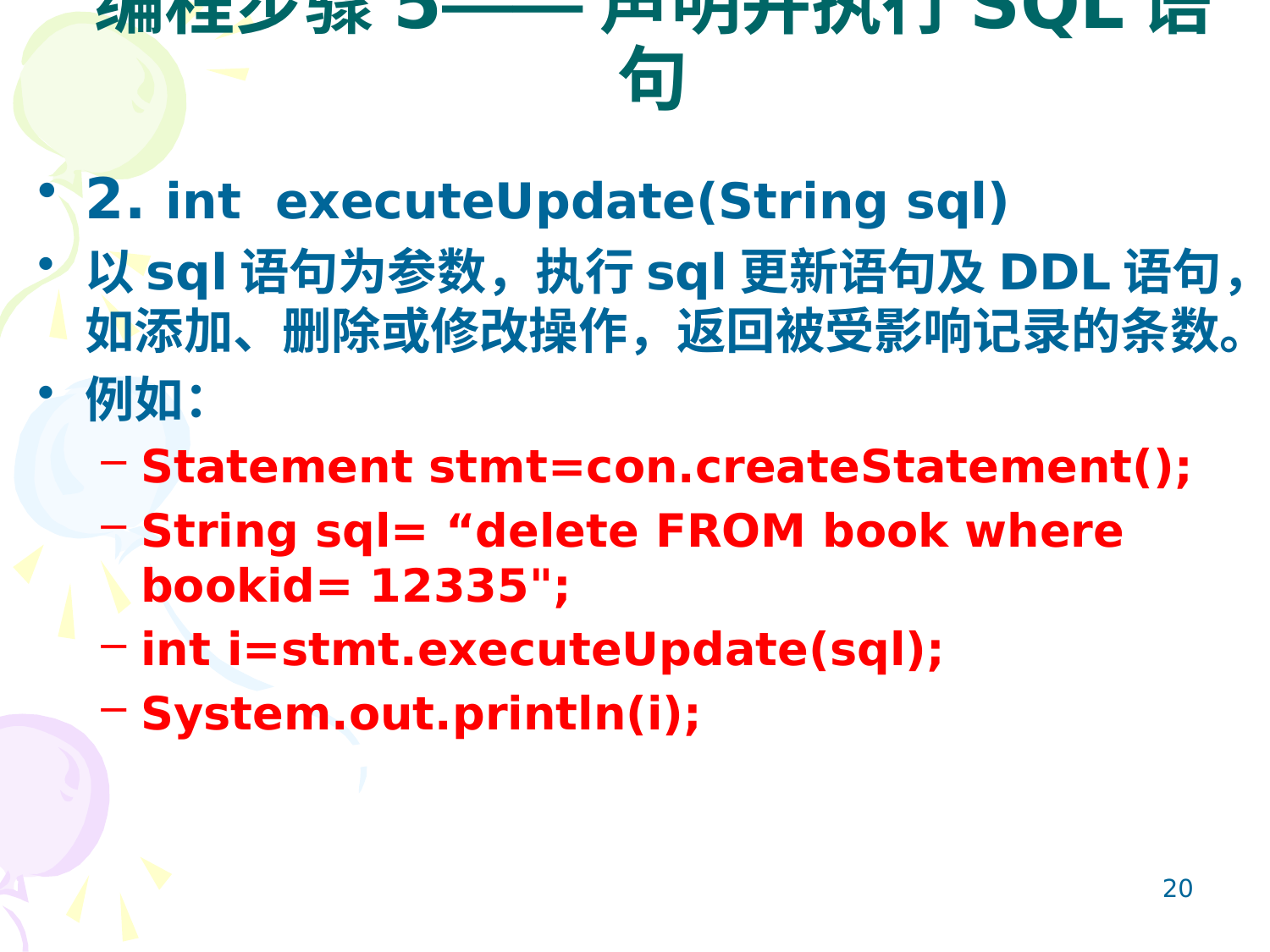

# 编程步骤5——声明并执行SQL语句
2. int  executeUpdate(String sql)
以sql语句为参数，执行sql更新语句及DDL语句，如添加、删除或修改操作，返回被受影响记录的条数。
例如：
Statement stmt=con.createStatement();
String sql= “delete FROM book where bookid= 12335";
int i=stmt.executeUpdate(sql);
System.out.println(i);
20